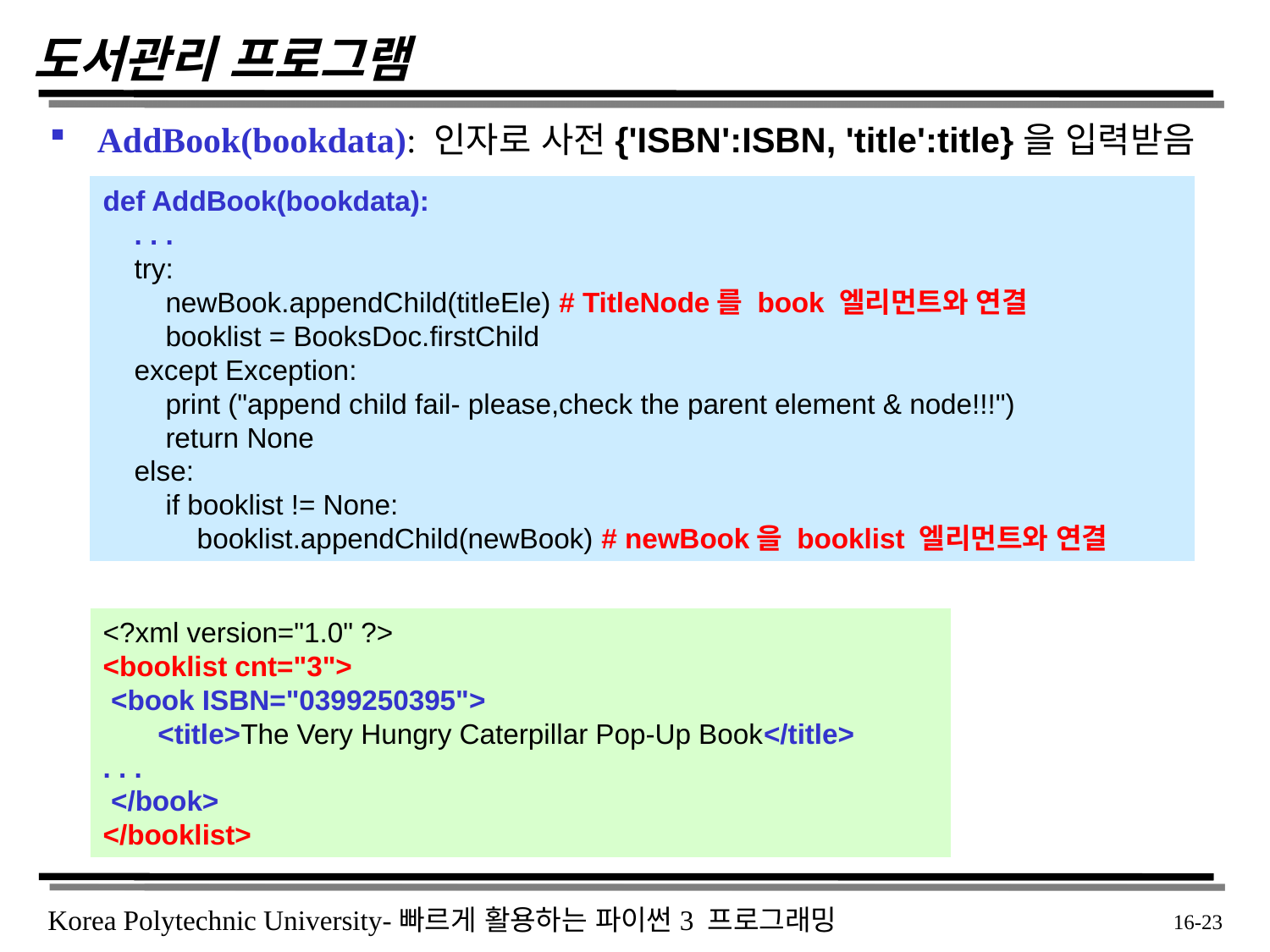

# 도서관리 프로그램
AddBook(bookdata): 인자로 사전{'ISBN':ISBN, 'title':title}을 입력받음

def AddBook(bookdata):
    . . .
    try:
        newBook.appendChild(titleEle) # TitleNode를 book 엘리먼트와 연결
        booklist = BooksDoc.firstChild
    except Exception:
        print ("append child fail- please,check the parent element & node!!!")
        return None
    else:
        if booklist != None:
            booklist.appendChild(newBook) # newBook을 booklist 엘리먼트와 연결
<?xml version="1.0" ?>
<booklist cnt="3">
 <book ISBN="0399250395">
       <title>The Very Hungry Caterpillar Pop-Up Book</title>
. . .
 </book>
</booklist>
 16-23